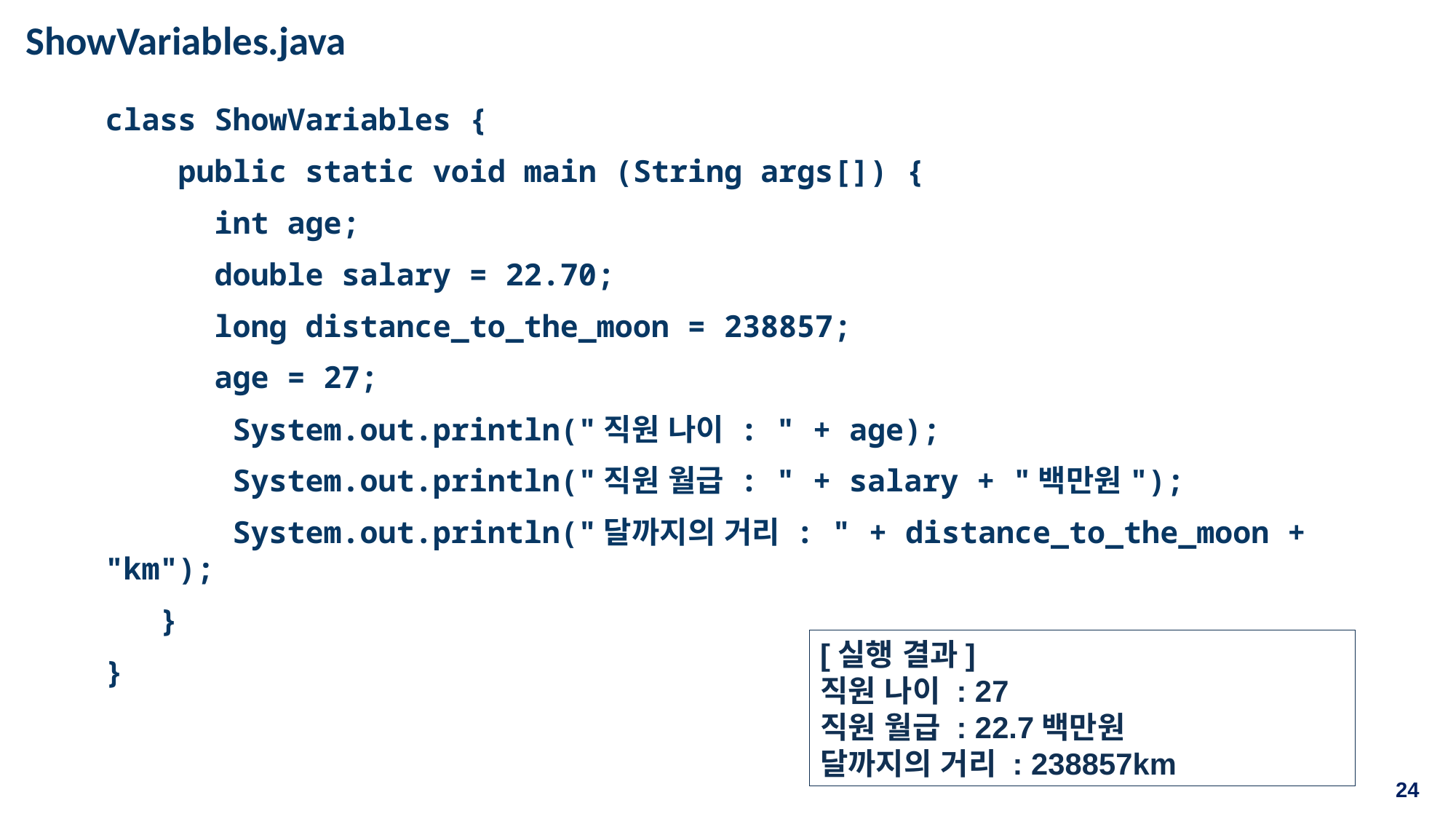

ShowVariables.java
class ShowVariables {
    public static void main (String args[]) {
     	int age;
     	double salary = 22.70;
     	long distance_to_the_moon = 238857;
     	age = 27;
    	 System.out.println("직원 나이 : " + age);
    	 System.out.println("직원 월급 : " + salary + "백만원");
    	 System.out.println("달까지의 거리 : " + distance_to_the_moon + "km");
   }
}
[실행 결과]
직원 나이 : 27
직원 월급 : 22.7백만원
달까지의 거리 : 238857km
24